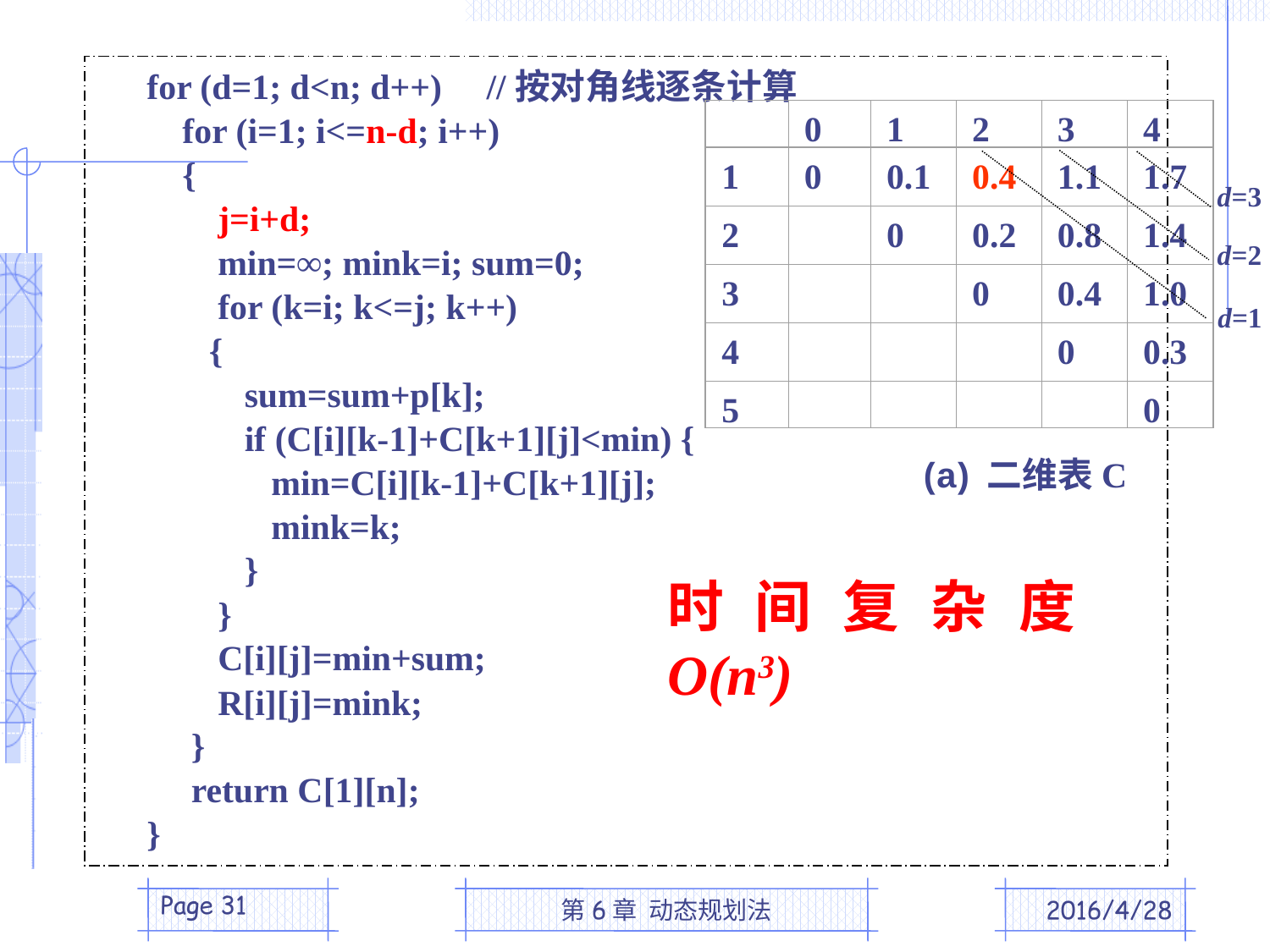

for (d=1; d<n; d++)     //按对角线逐条计算
    for (i=1; i<=n-d; i++)
    {
        j=i+d;
        min=∞; mink=i; sum=0;
        for (k=i; k<=j; k++)
       {
           sum=sum+p[k];
           if (C[i][k-1]+C[k+1][j]<min) {
              min=C[i][k-1]+C[k+1][j];
              mink=k;
           }
        }
        C[i][j]=min+sum;
        R[i][j]=mink;
     }
     return C[1][n];
}

0

1

2

3

4

1

0

0.1

0.4

1.1

1.7

2

0

0.2

0.8

1.4

3

0

0.4

1.0

4

0

0.3

5

0

0

1

2

3

4

1

1

 2
2

3

3

2

2

3

3

3

3

3

4

4

5

d=3
d=3
d=2
d=2
d=1
d=1
二维表C                                      (b) 二维表R

时间复杂度O(n3)
Page 31
第6章  动态规划法
2016/4/28